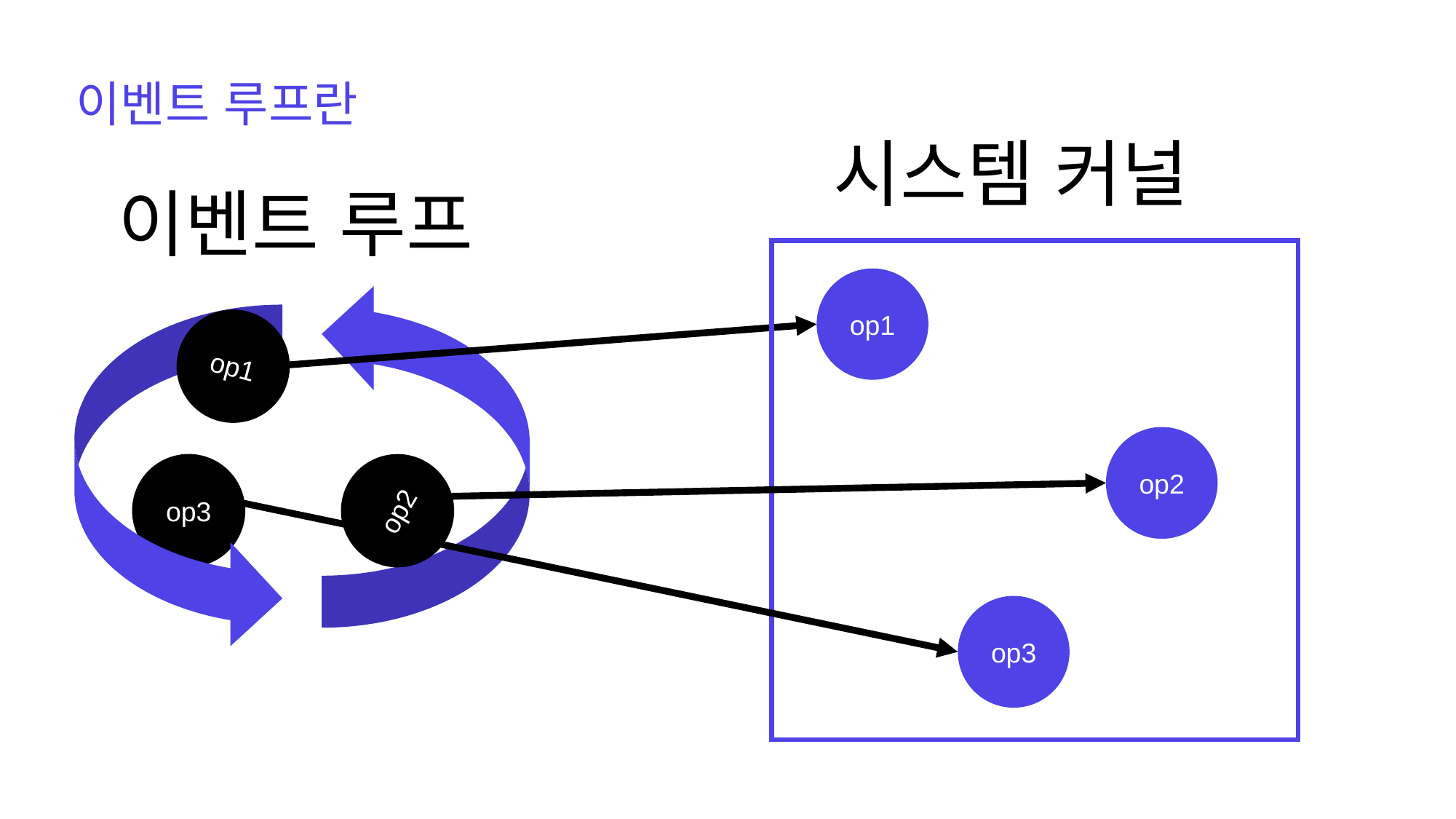

이벤트 루프란
시스템 커널
이벤트 루프

op1

op1
op2
op3
op2
op3